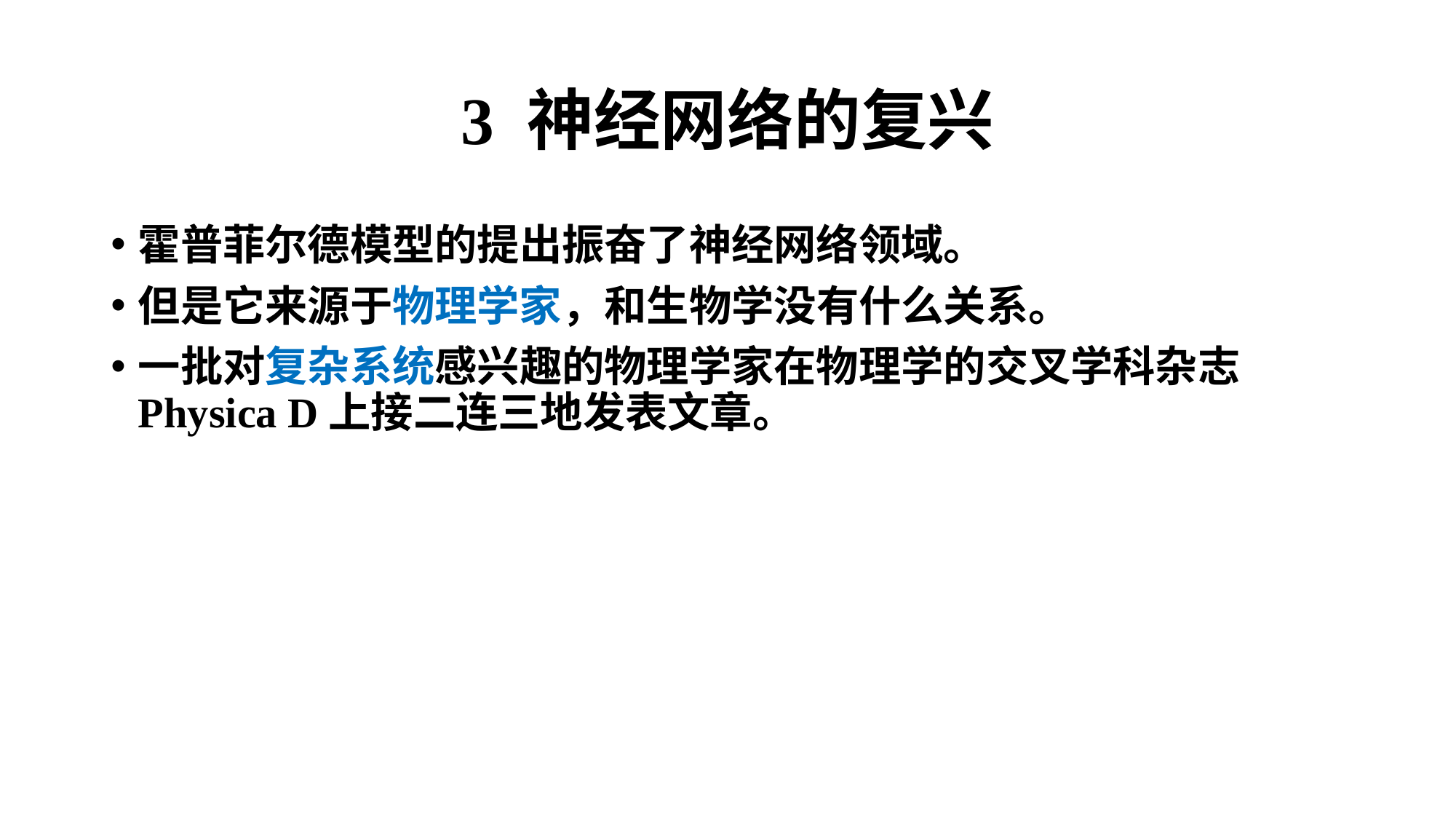

# 3 神经网络的复兴
霍普菲尔德模型的提出振奋了神经网络领域。
但是它来源于物理学家，和生物学没有什么关系。
一批对复杂系统感兴趣的物理学家在物理学的交叉学科杂志Physica D上接二连三地发表文章。